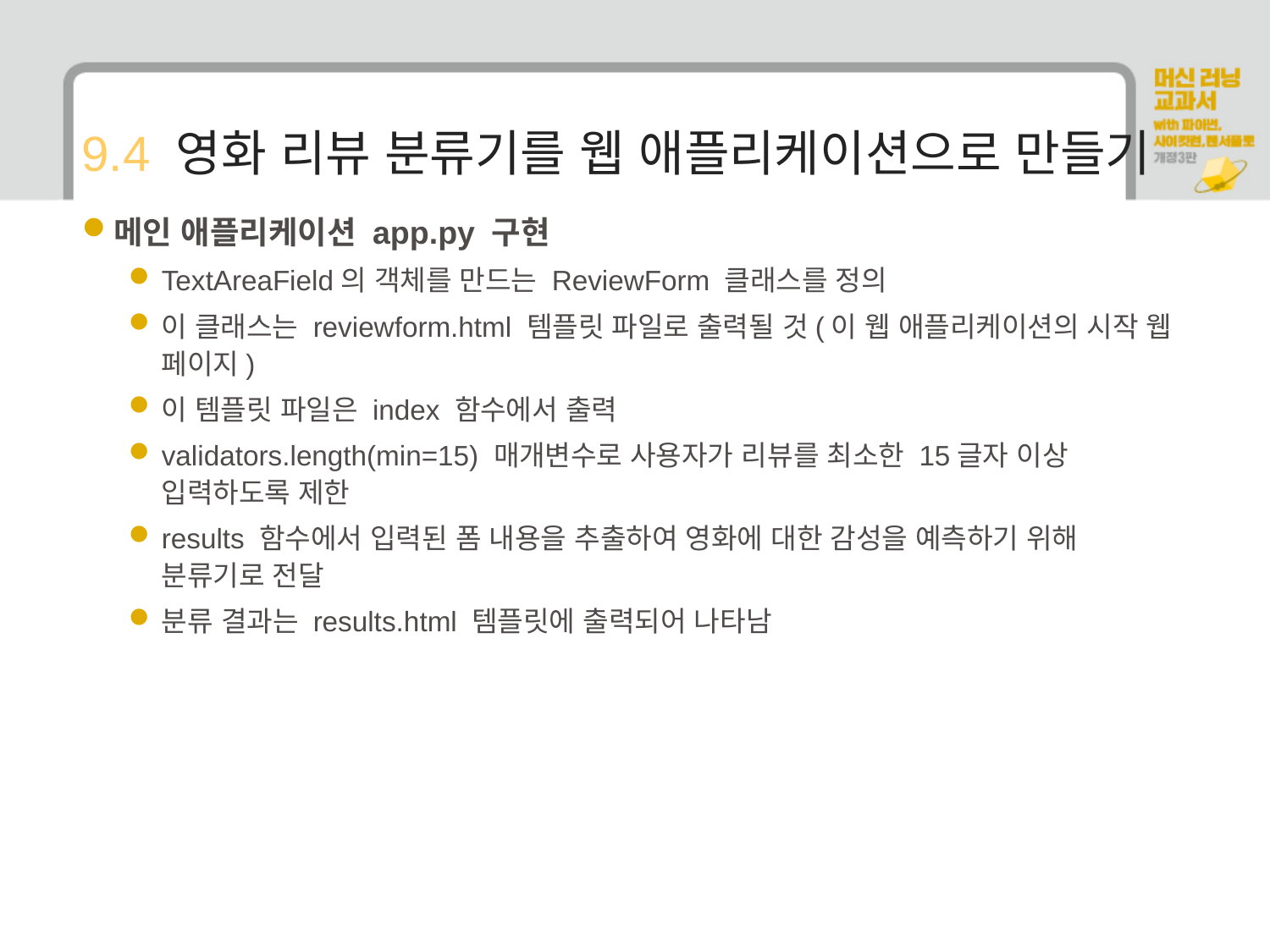

# 9.4 영화 리뷰 분류기를 웹 애플리케이션으로 만들기
메인 애플리케이션 app.py 구현
TextAreaField의 객체를 만드는 ReviewForm 클래스를 정의
이 클래스는 reviewform.html 템플릿 파일로 출력될 것(이 웹 애플리케이션의 시작 웹 페이지)
이 템플릿 파일은 index 함수에서 출력
validators.length(min=15) 매개변수로 사용자가 리뷰를 최소한 15글자 이상 입력하도록 제한
results 함수에서 입력된 폼 내용을 추출하여 영화에 대한 감성을 예측하기 위해 분류기로 전달
분류 결과는 results.html 템플릿에 출력되어 나타남